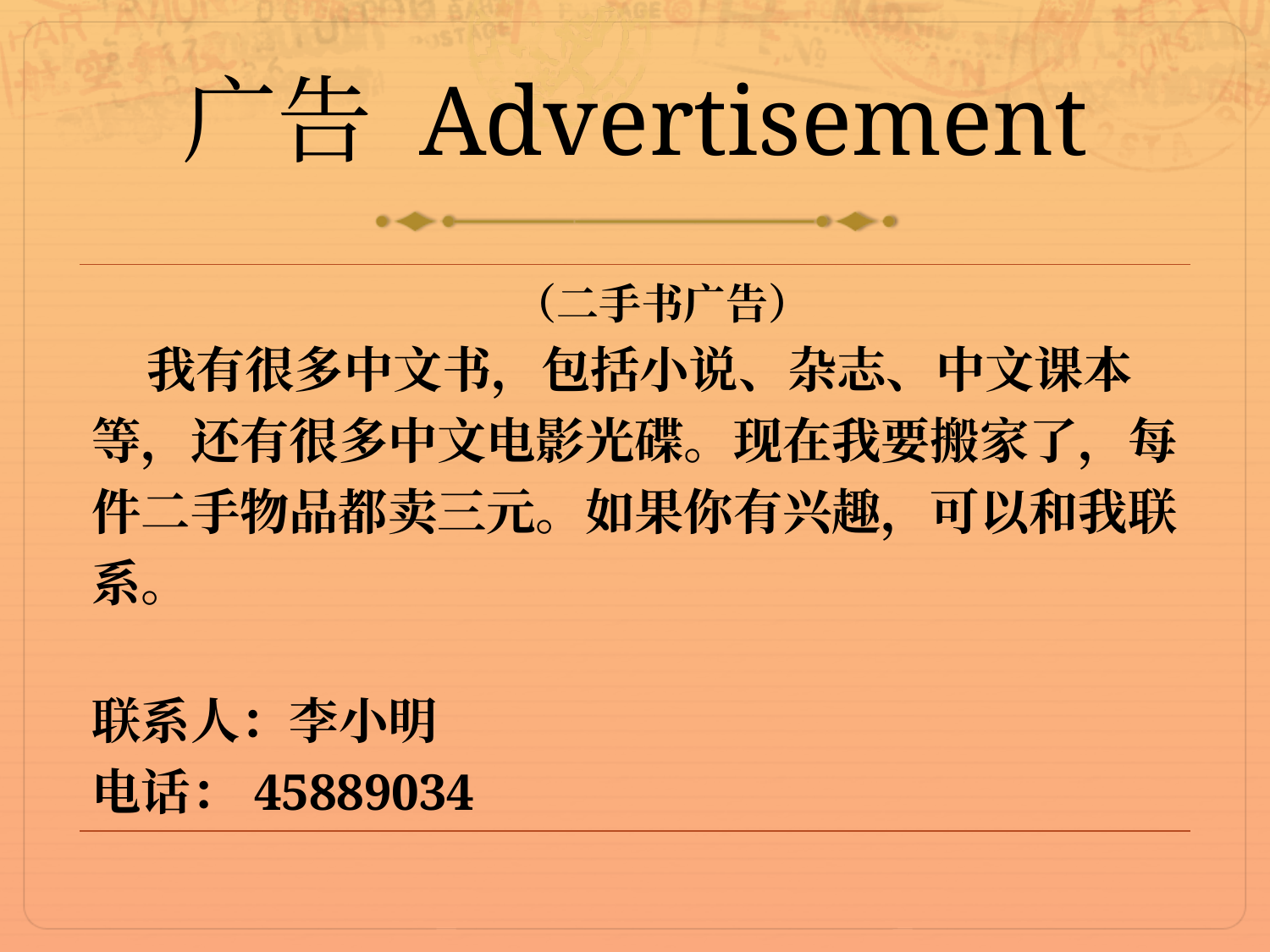

# 广告 Advertisement
| （二手书广告） 我有很多中文书，包括小说、杂志、中文课本等，还有很多中文电影光碟。现在我要搬家了，每件二手物品都卖三元。如果你有兴趣，可以和我联系。 联系人：李小明 电话：45889034 |
| --- |